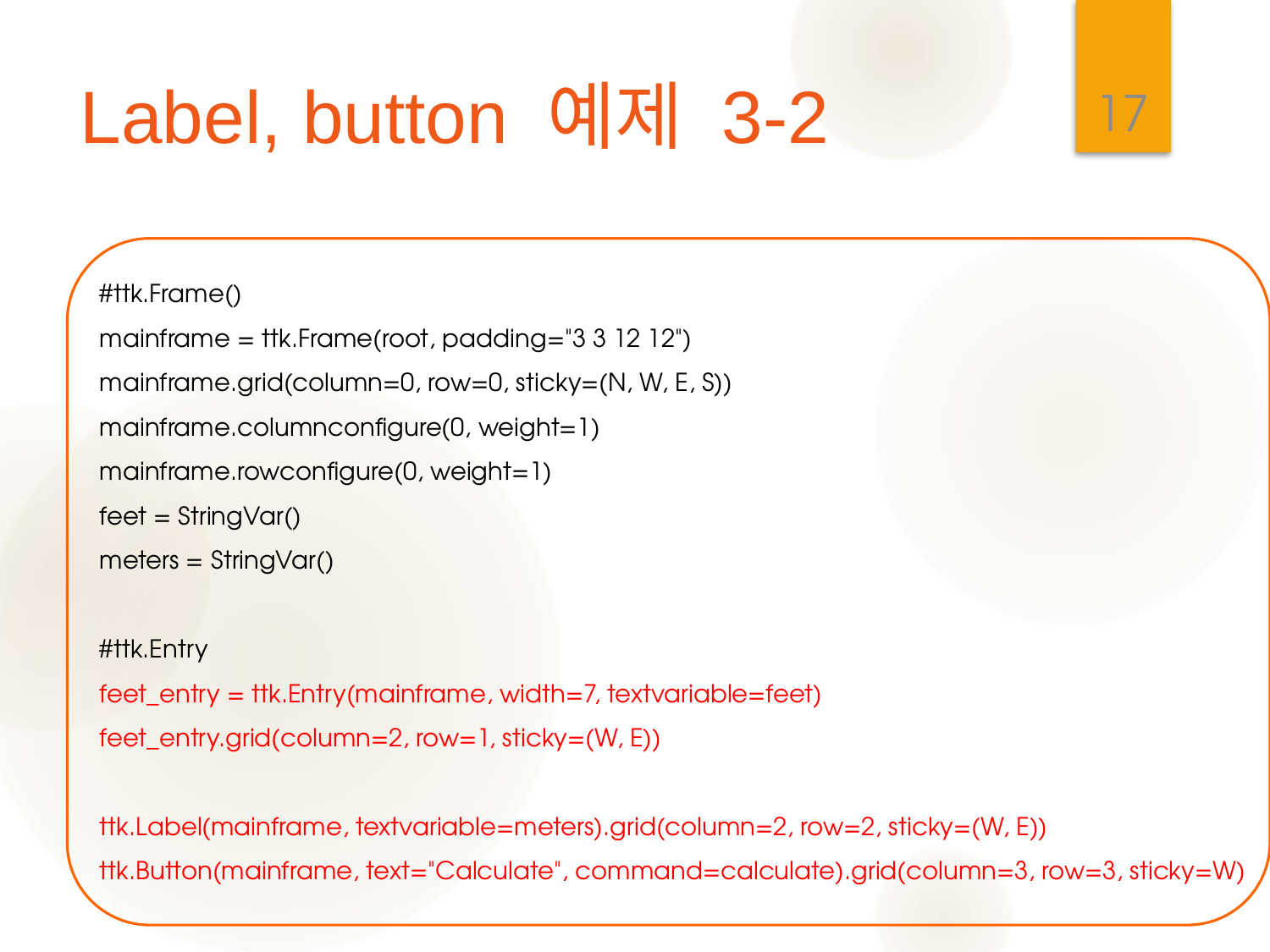

17
# Label, button 예제 3-2

#ttk.Frame()
mainframe = ttk.Frame(root, padding="3 3 12 12")
mainframe.grid(column=0, row=0, sticky=(N, W, E, S))
mainframe.columnconfigure(0, weight=1)
mainframe.rowconfigure(0, weight=1)
feet = StringVar()
meters = StringVar()

#ttk.Entry
feet_entry = ttk.Entry(mainframe, width=7, textvariable=feet)
feet_entry.grid(column=2, row=1, sticky=(W, E))

ttk.Label(mainframe, textvariable=meters).grid(column=2, row=2, sticky=(W, E))
ttk.Button(mainframe, text="Calculate", command=calculate).grid(column=3, row=3, sticky=W)